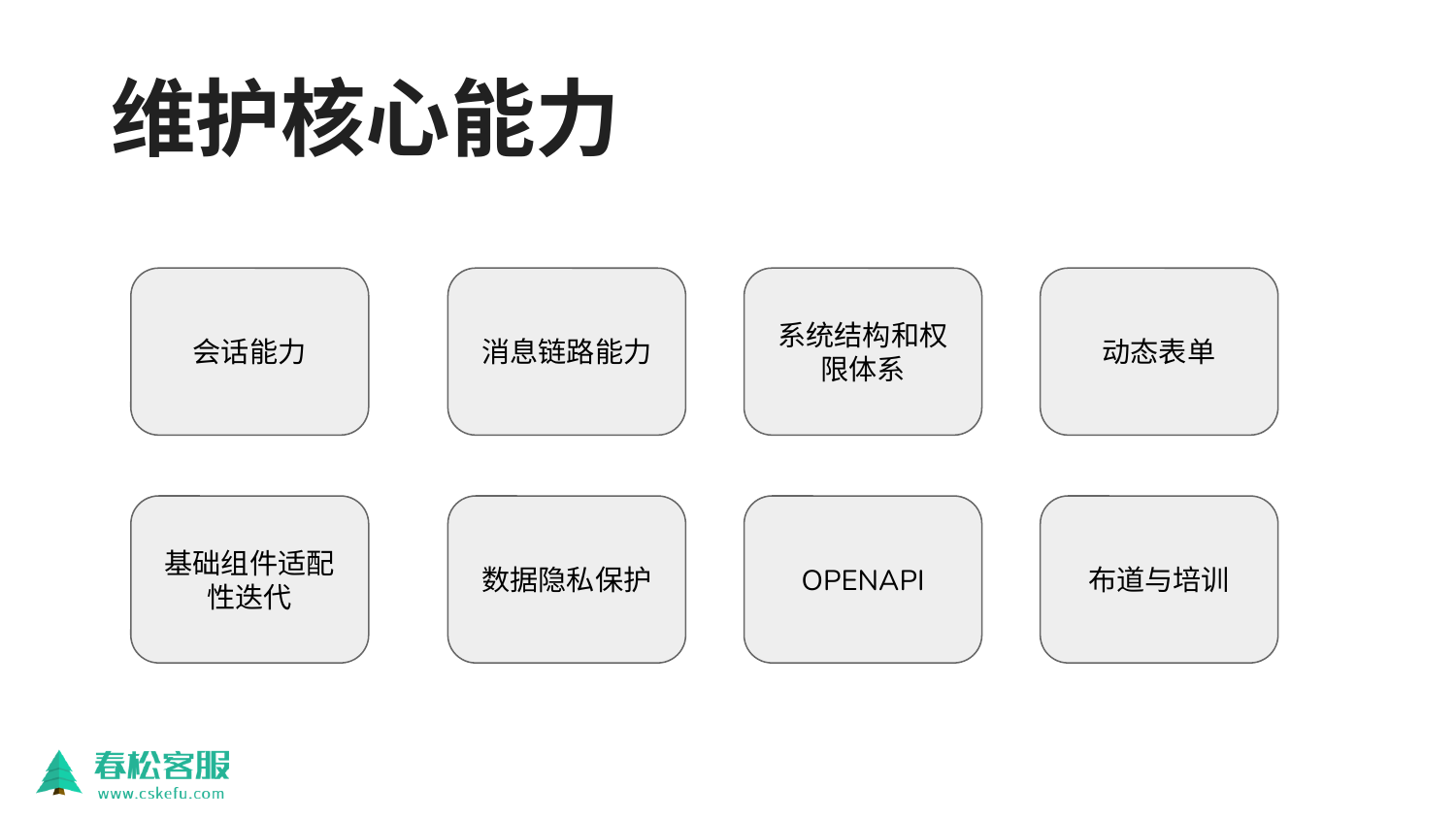

# 维护核心能力
会话能力
消息链路能力
系统结构和权限体系
动态表单
基础组件适配性迭代
数据隐私保护
OPENAPI
布道与培训